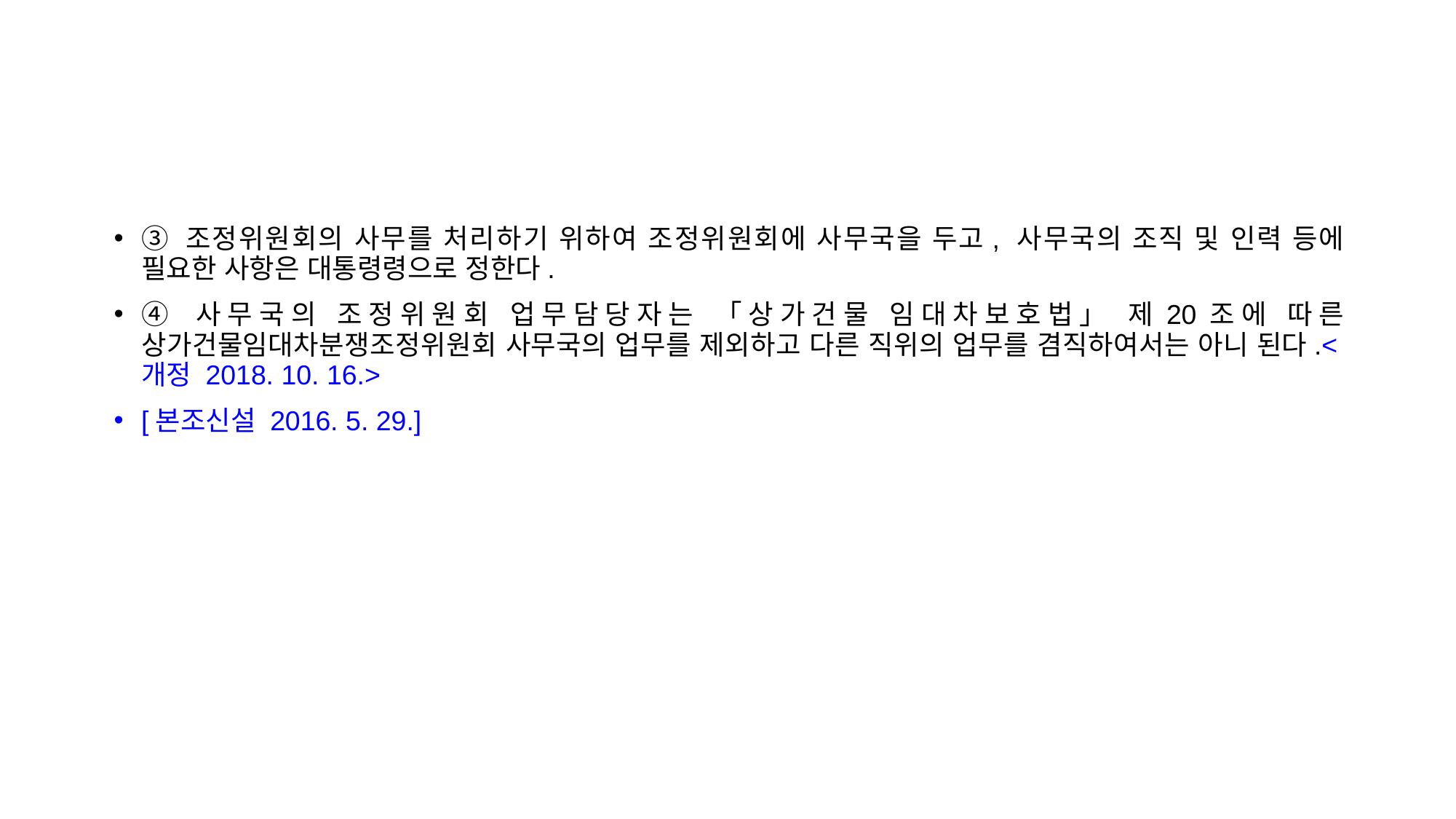

③ 조정위원회의 사무를 처리하기 위하여 조정위원회에 사무국을 두고, 사무국의 조직 및 인력 등에 필요한 사항은 대통령령으로 정한다.
④ 사무국의 조정위원회 업무담당자는 「상가건물 임대차보호법」 제20조에 따른 상가건물임대차분쟁조정위원회 사무국의 업무를 제외하고 다른 직위의 업무를 겸직하여서는 아니 된다.<개정 2018. 10. 16.>
[본조신설 2016. 5. 29.]